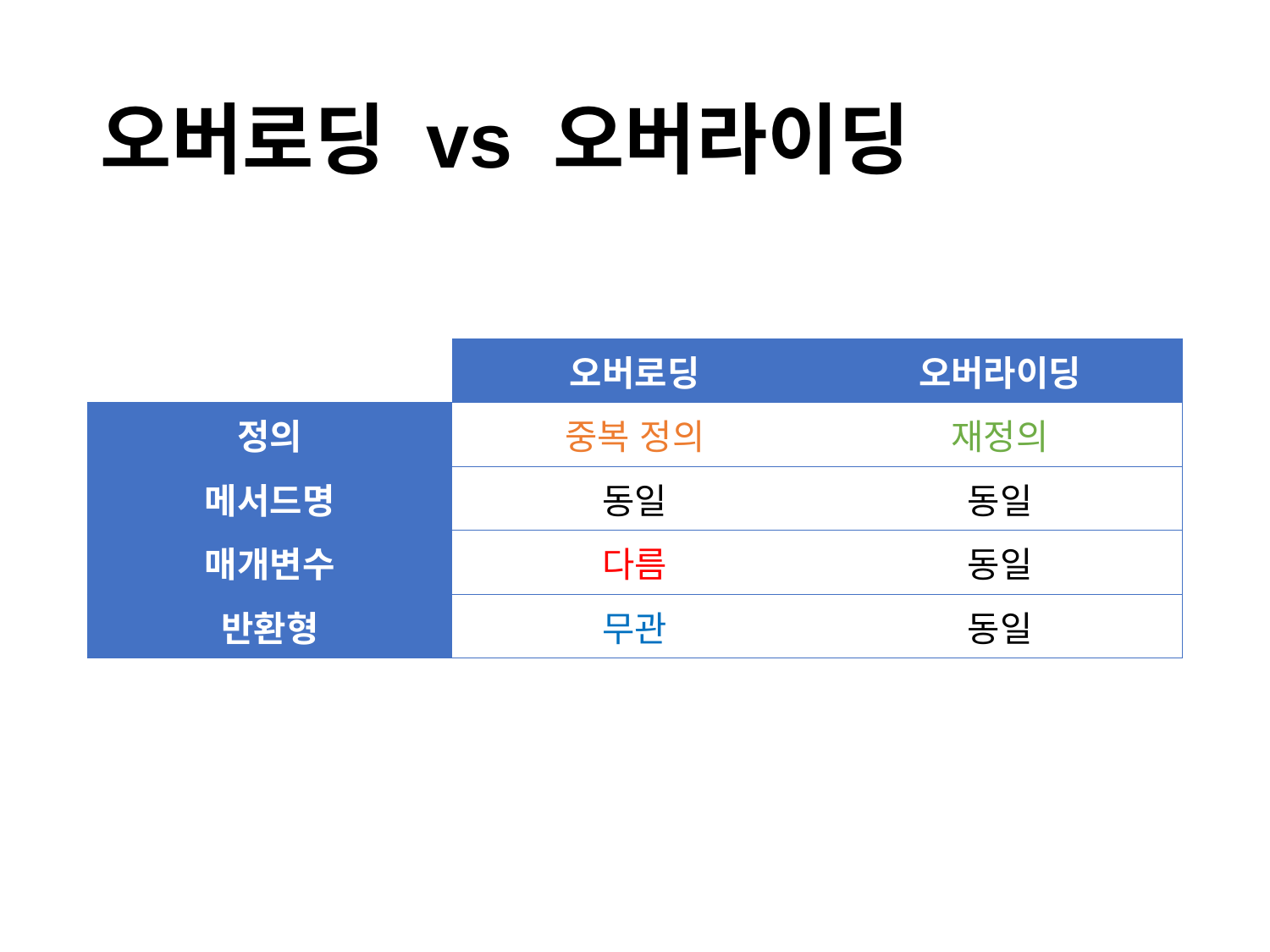

# 오버로딩 vs 오버라이딩
|  | 오버로딩 | 오버라이딩 |
| --- | --- | --- |
| 정의 | 중복 정의 | 재정의 |
| 메서드명 | 동일 | 동일 |
| 매개변수 | 다름 | 동일 |
| 반환형 | 무관 | 동일 |